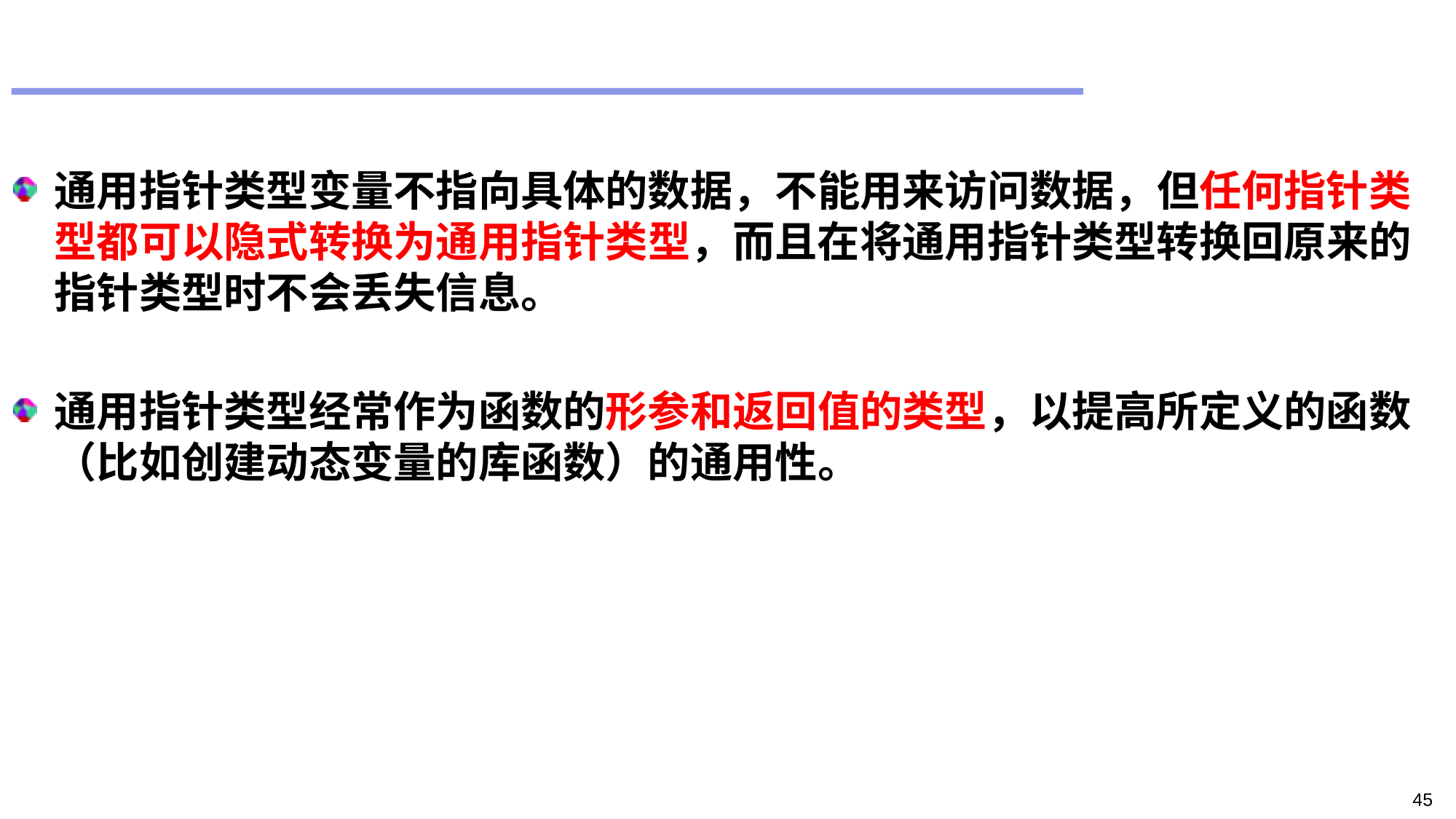

#

通用指针类型变量不指向具体的数据，不能用来访问数据，但任何指针类型都可以隐式转换为通用指针类型，而且在将通用指针类型转换回原来的指针类型时不会丢失信息。

通用指针类型经常作为函数的形参和返回值的类型，以提高所定义的函数（比如创建动态变量的库函数）的通用性。

45